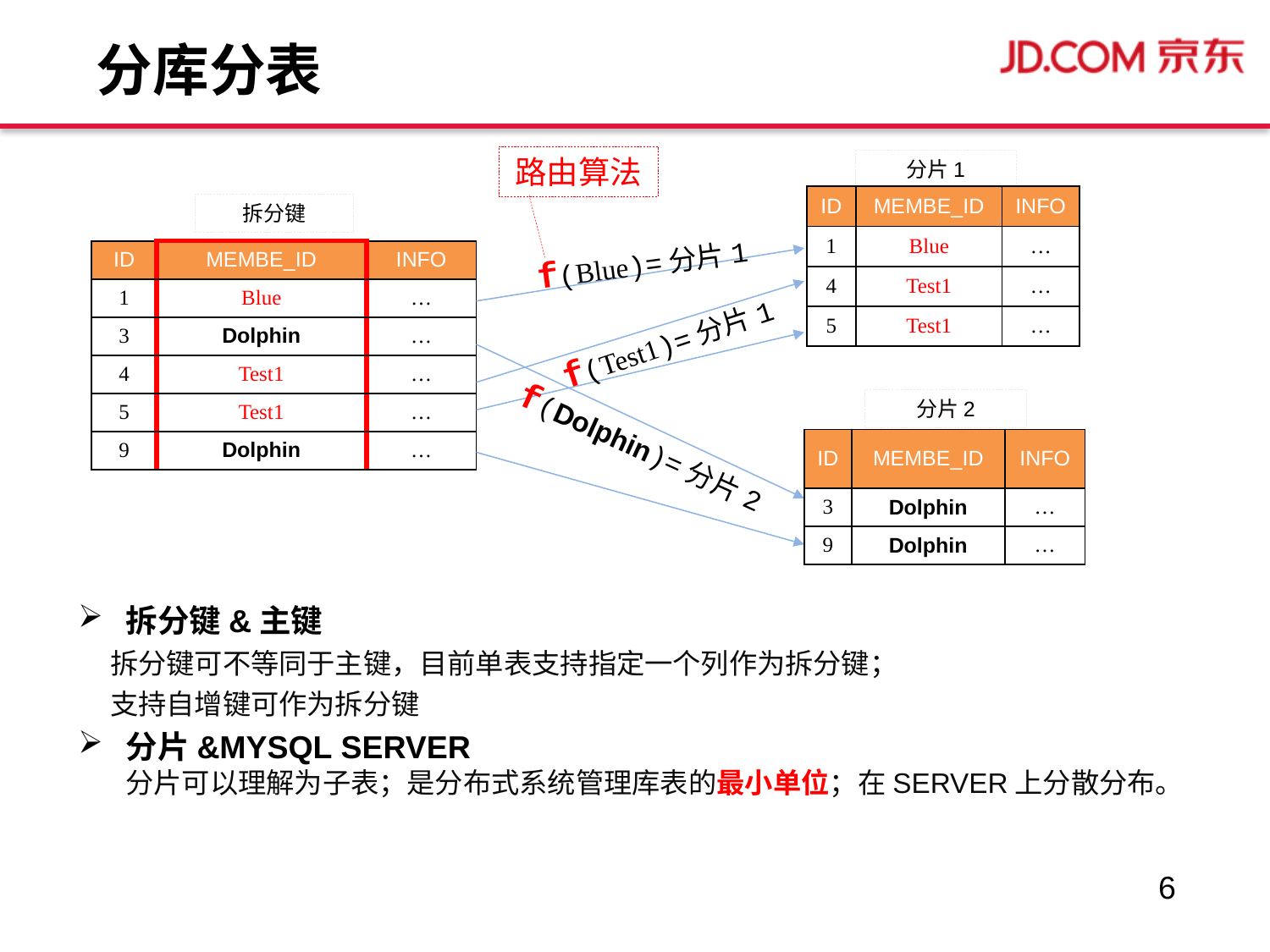

分库分表
路由算法
分片1
| ID | MEMBE\_ID | INFO |
| --- | --- | --- |
| 1 | Blue | … |
| 4 | Test1 | … |
| 5 | Test1 | … |
拆分键

f(Blue)=分片1
| ID | MEMBE\_ID | INFO |
| --- | --- | --- |
| 1 | Blue | … |
| 3 | Dolphin | … |
| 4 | Test1 | … |
| 5 | Test1 | … |
| 9 | Dolphin | … |

f(Test1)=分片1

分片2
f(Dolphin)=分片2
| ID | MEMBE\_ID | INFO |
| --- | --- | --- |
| 3 | Dolphin | … |
| 9 | Dolphin | … |

拆分键&主键
    拆分键可不等同于主键，目前单表支持指定一个列作为拆分键；
    支持自增键可作为拆分键
分片&MYSQL SERVER
分片可以理解为子表；是分布式系统管理库表的最小单位；在SERVER上分散分布。

6